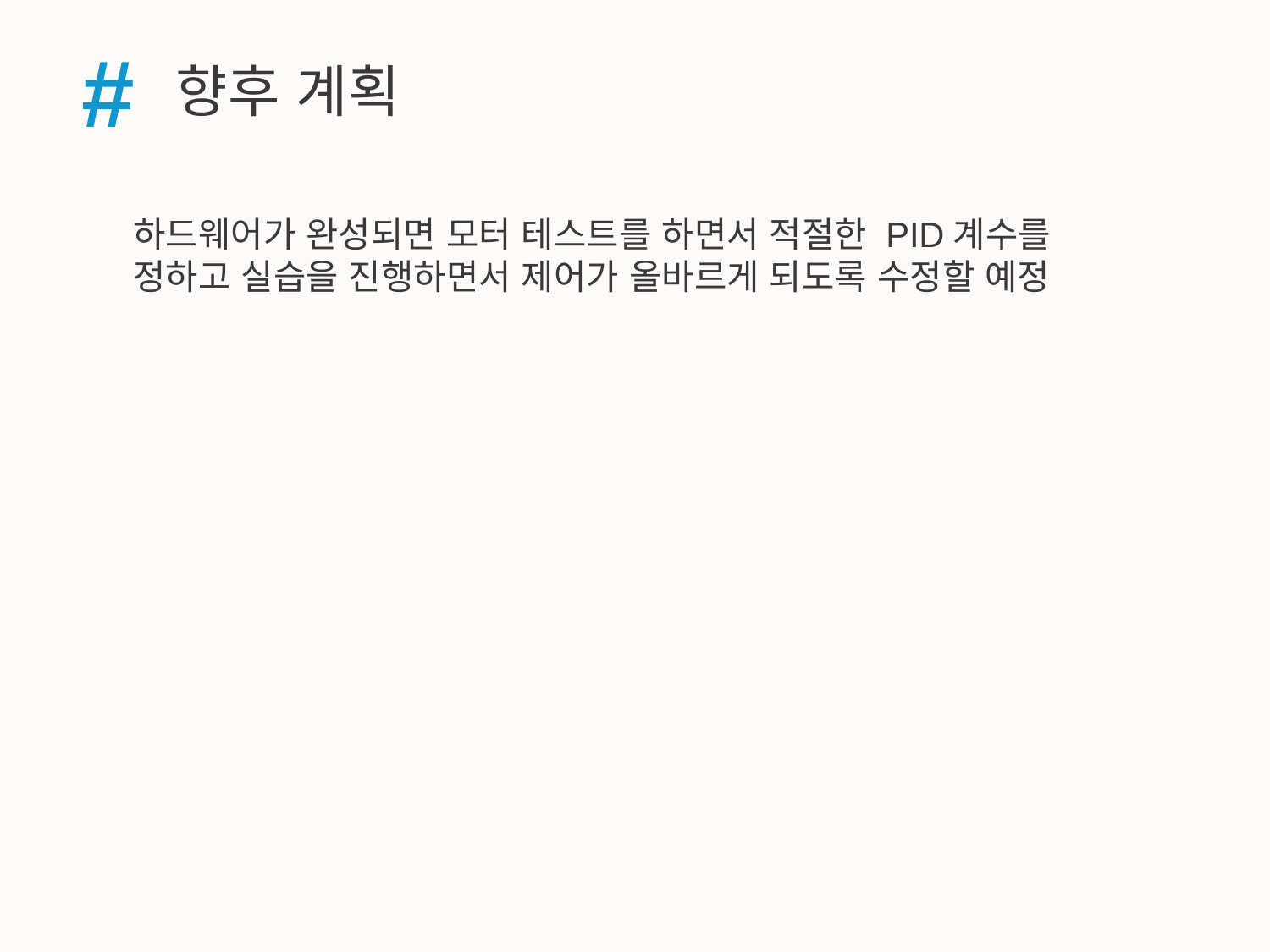

#
향후 계획
하드웨어가 완성되면 모터 테스트를 하면서 적절한 PID계수를 정하고 실습을 진행하면서 제어가 올바르게 되도록 수정할 예정